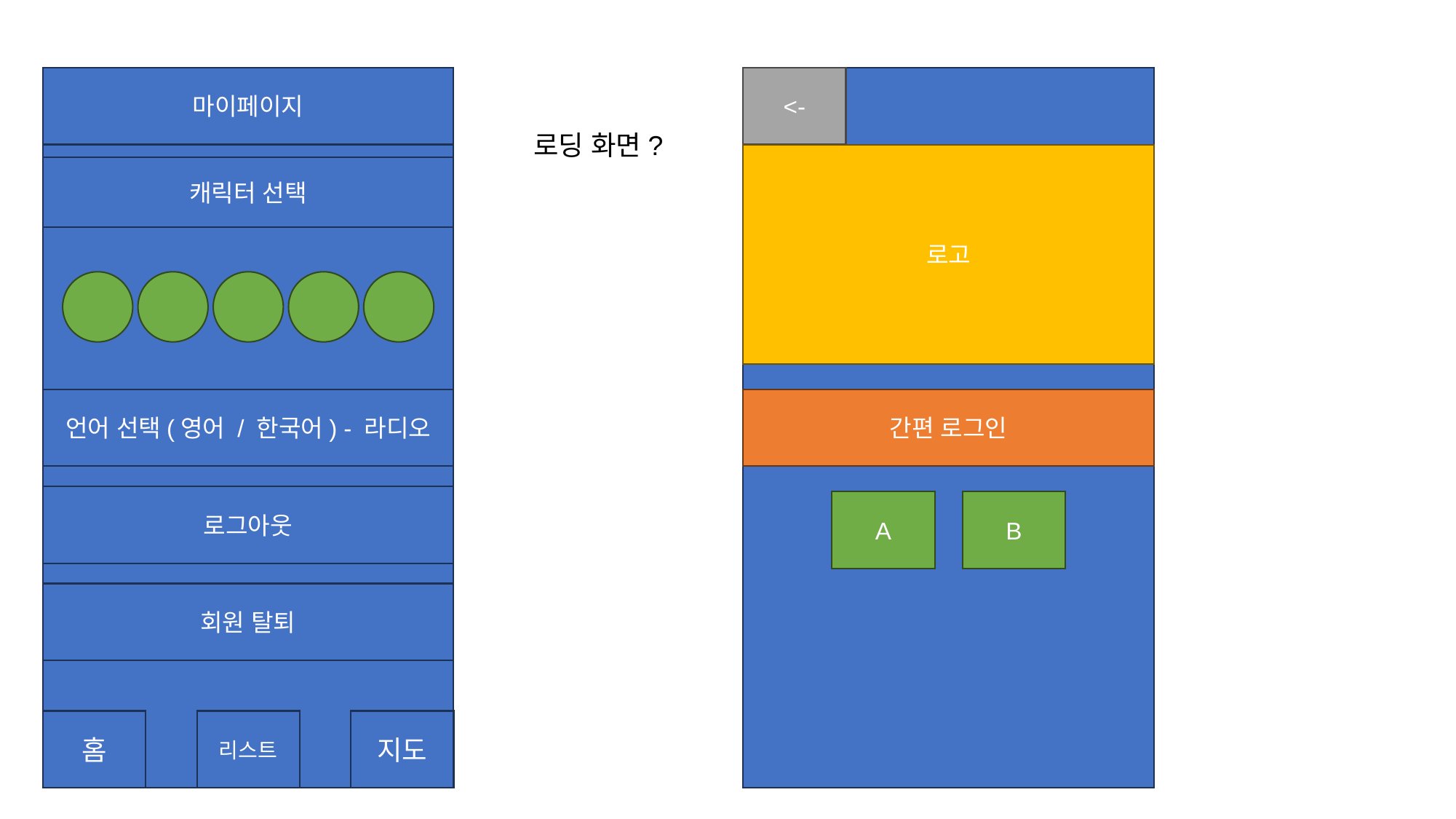

마이페이지

<-

로딩 화면?
로고
캐릭터 선택

언어 선택(영어 / 한국어) - 라디오
간편 로그인
로그아웃
B
A
회원 탈퇴
리스트
지도
홈